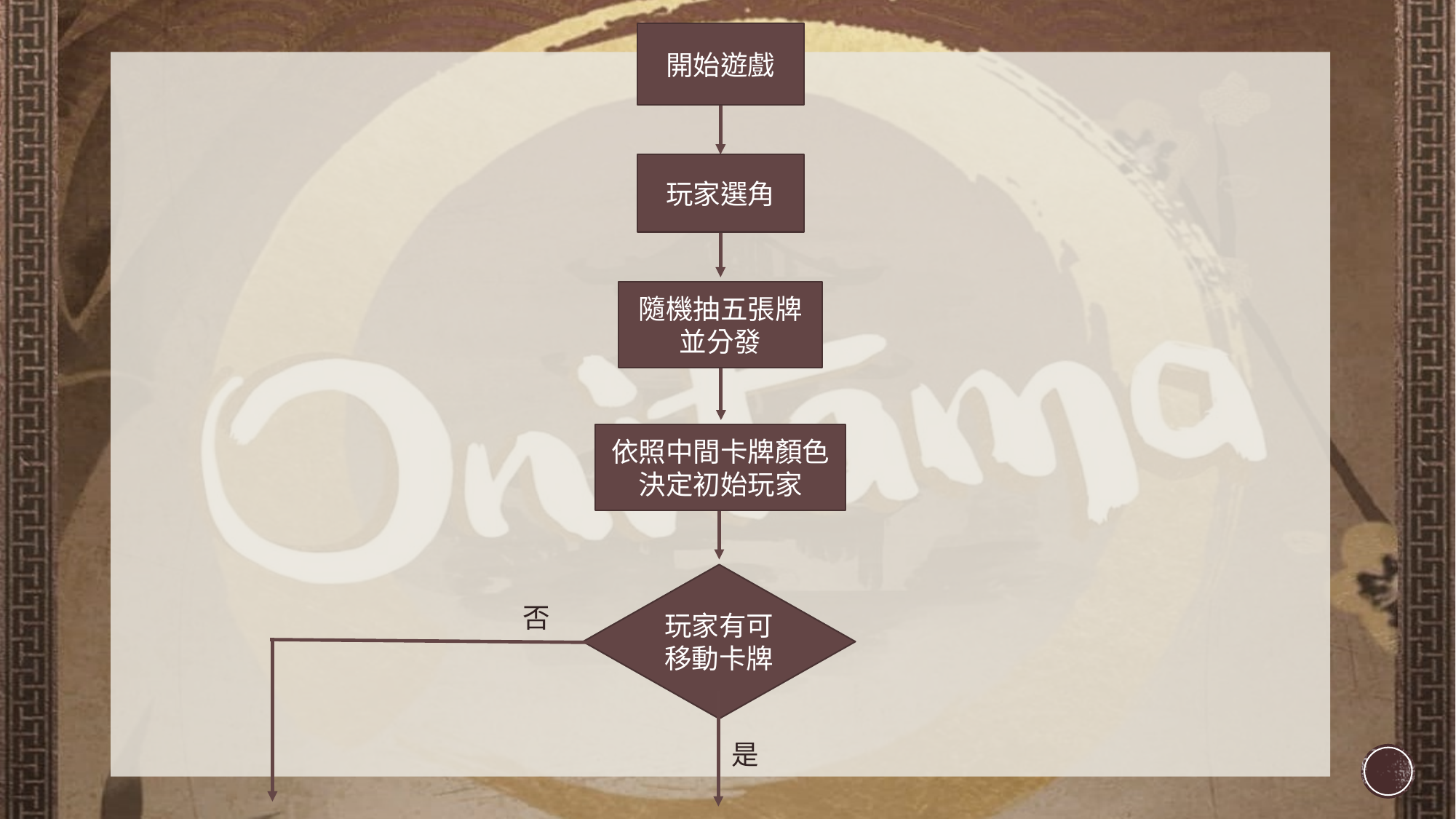

開始遊戲

玩家選角
隨機抽五張牌並分發
依照中間卡牌顏色決定初始玩家
玩家有可移動卡牌
否
是